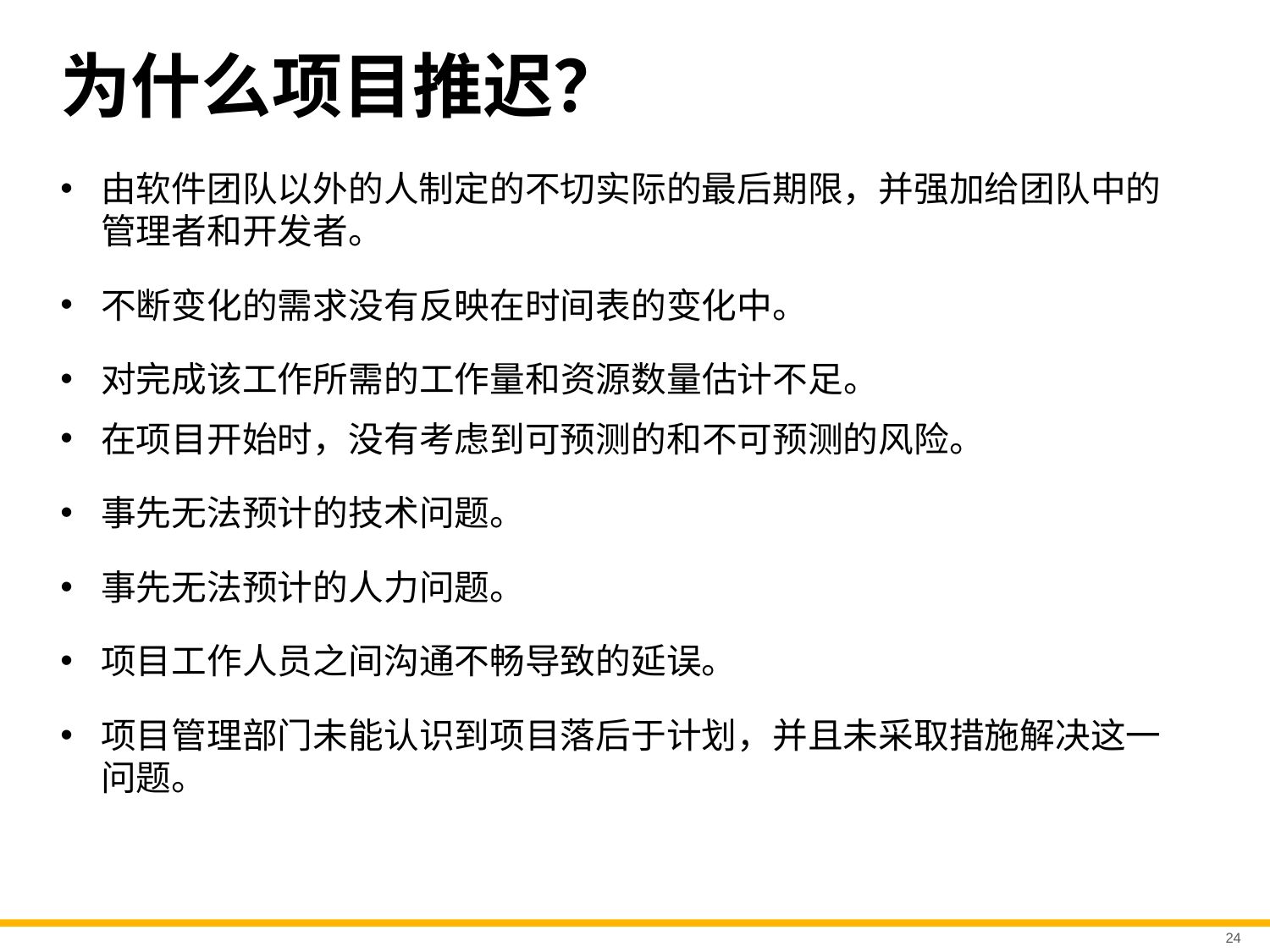

# 为什么项目推迟？
由软件团队以外的人制定的不切实际的最后期限，并强加给团队中的管理者和开发者。
不断变化的需求没有反映在时间表的变化中。
对完成该工作所需的工作量和资源数量估计不足。
在项目开始时，没有考虑到可预测的和不可预测的风险。
事先无法预计的技术问题。
事先无法预计的人力问题。
项目工作人员之间沟通不畅导致的延误。
项目管理部门未能认识到项目落后于计划，并且未采取措施解决这一问题。
24